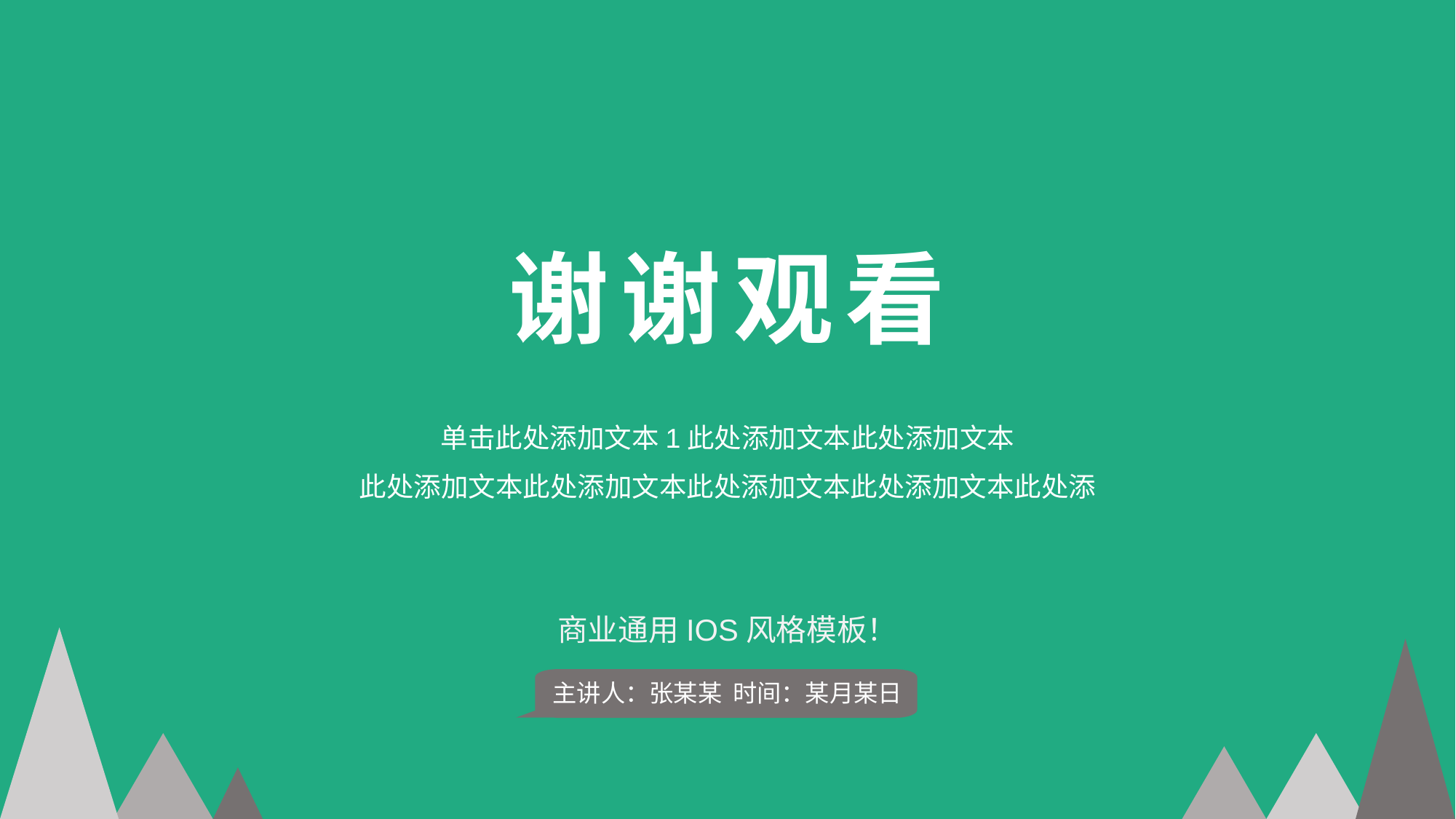

谢谢观看
单击此处添加文本1此处添加文本此处添加文本
此处添加文本此处添加文本此处添加文本此处添加文本此处添
商业通用IOS风格模板！

主讲人：张某某  时间：某月某日